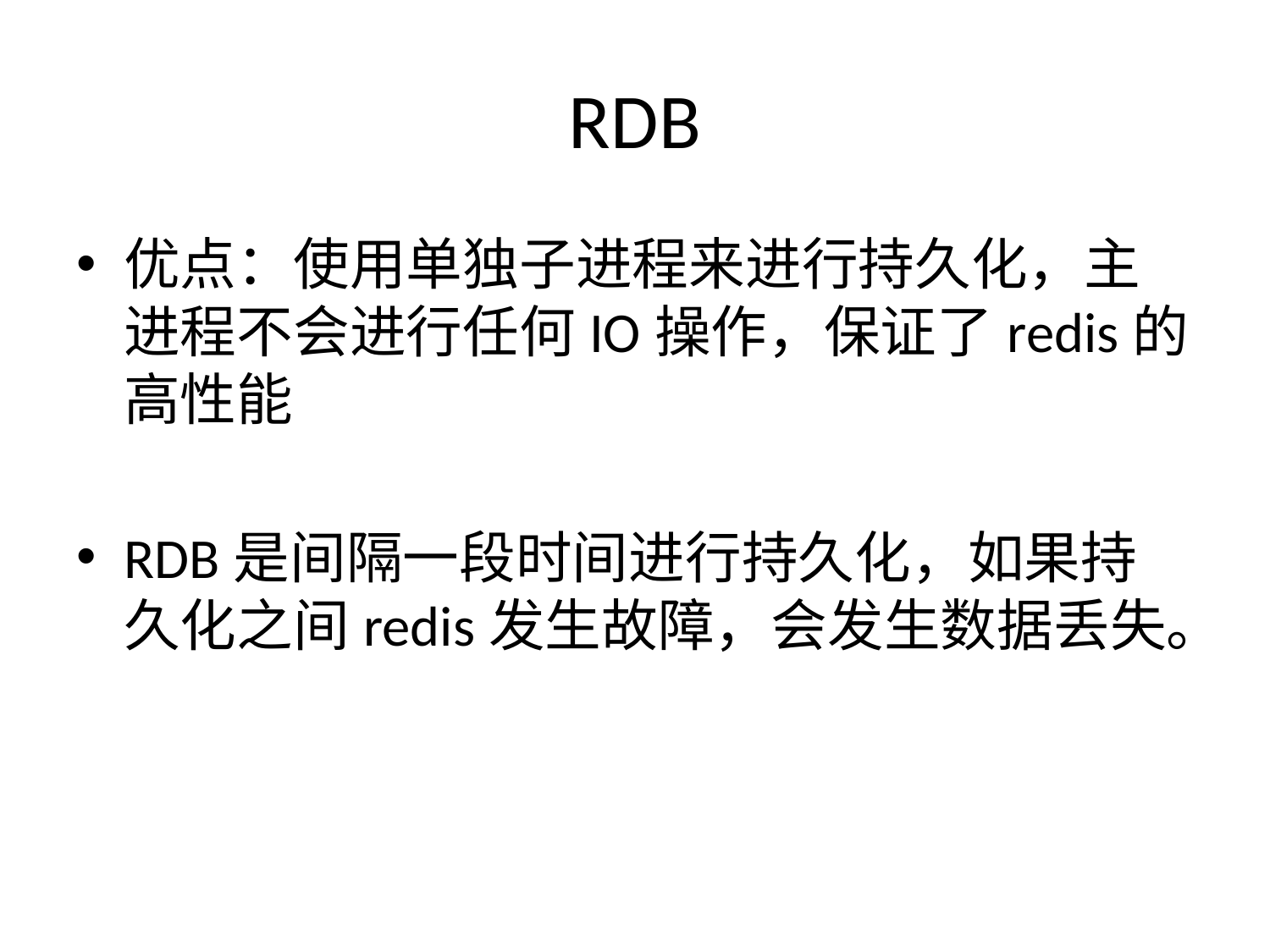

# RDB
优点：使用单独子进程来进行持久化，主进程不会进行任何IO操作，保证了redis的高性能

RDB是间隔一段时间进行持久化，如果持久化之间redis发生故障，会发生数据丢失。